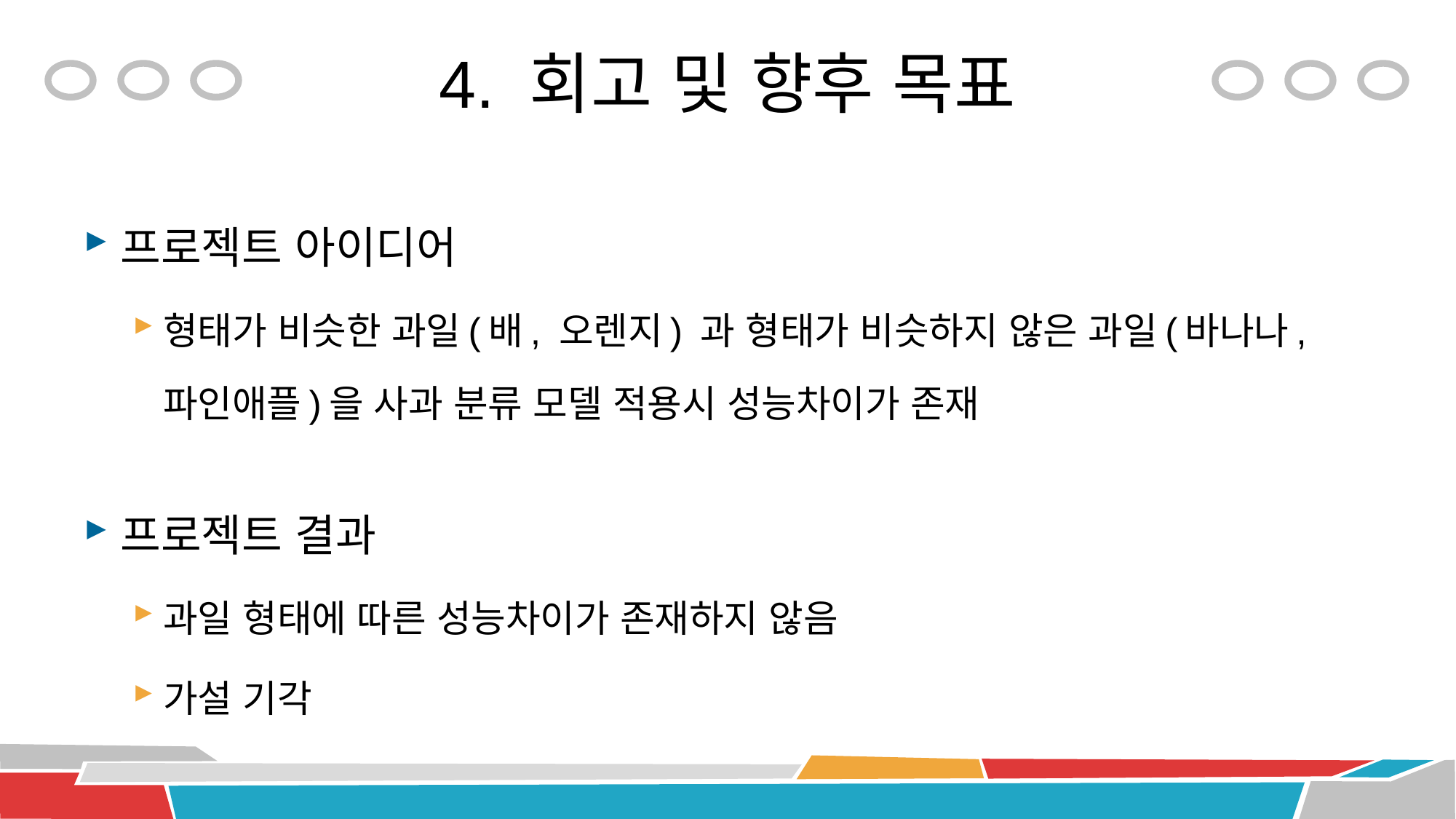

# 4. 회고 및 향후 목표
프로젝트 아이디어
형태가 비슷한 과일(배, 오렌지) 과 형태가 비슷하지 않은 과일(바나나, 파인애플)을 사과 분류 모델 적용시 성능차이가 존재

프로젝트 결과
과일 형태에 따른 성능차이가 존재하지 않음
가설 기각